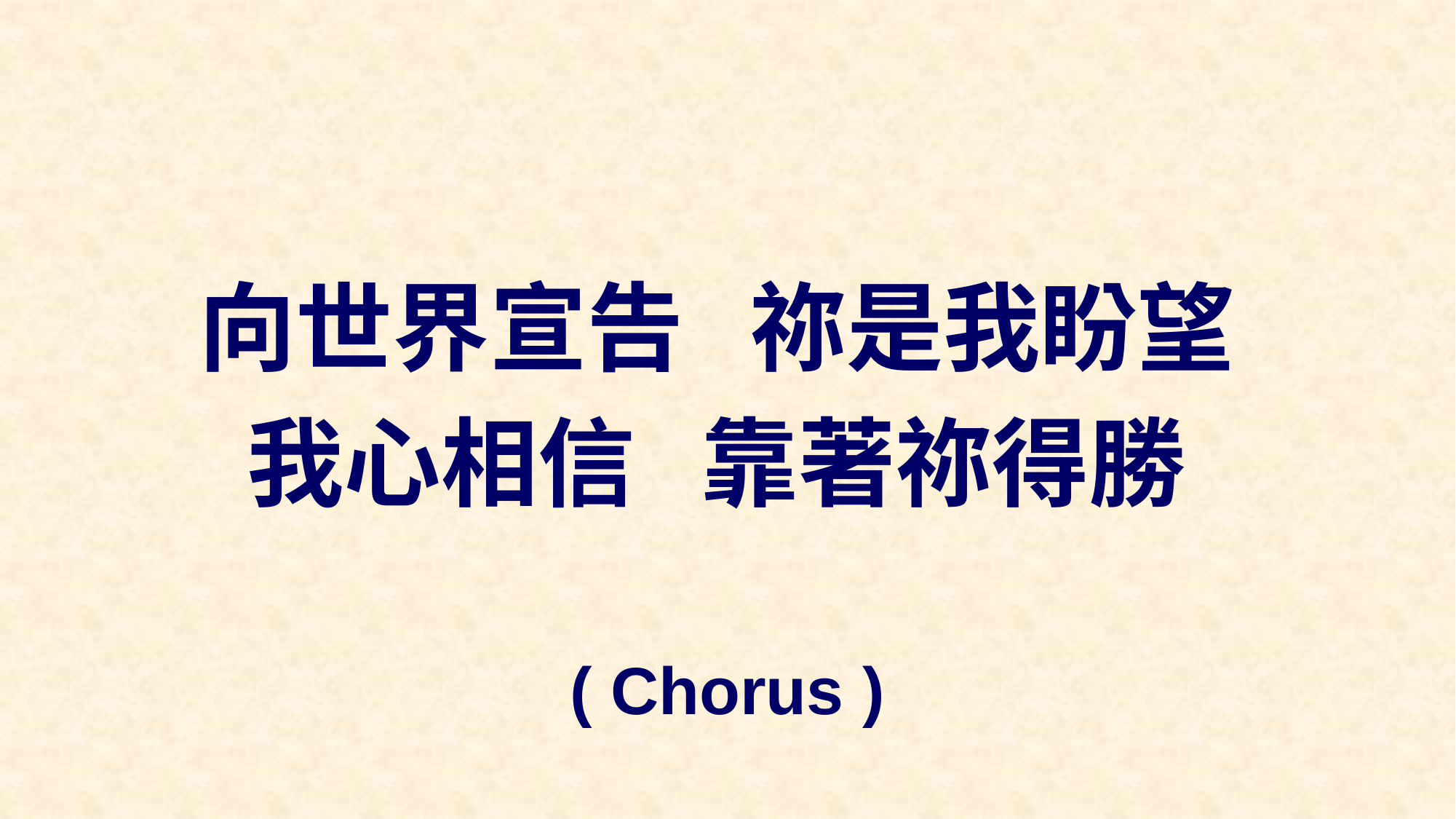

向世界宣告   祢是我盼望
我心相信   靠著祢得勝
( Chorus )